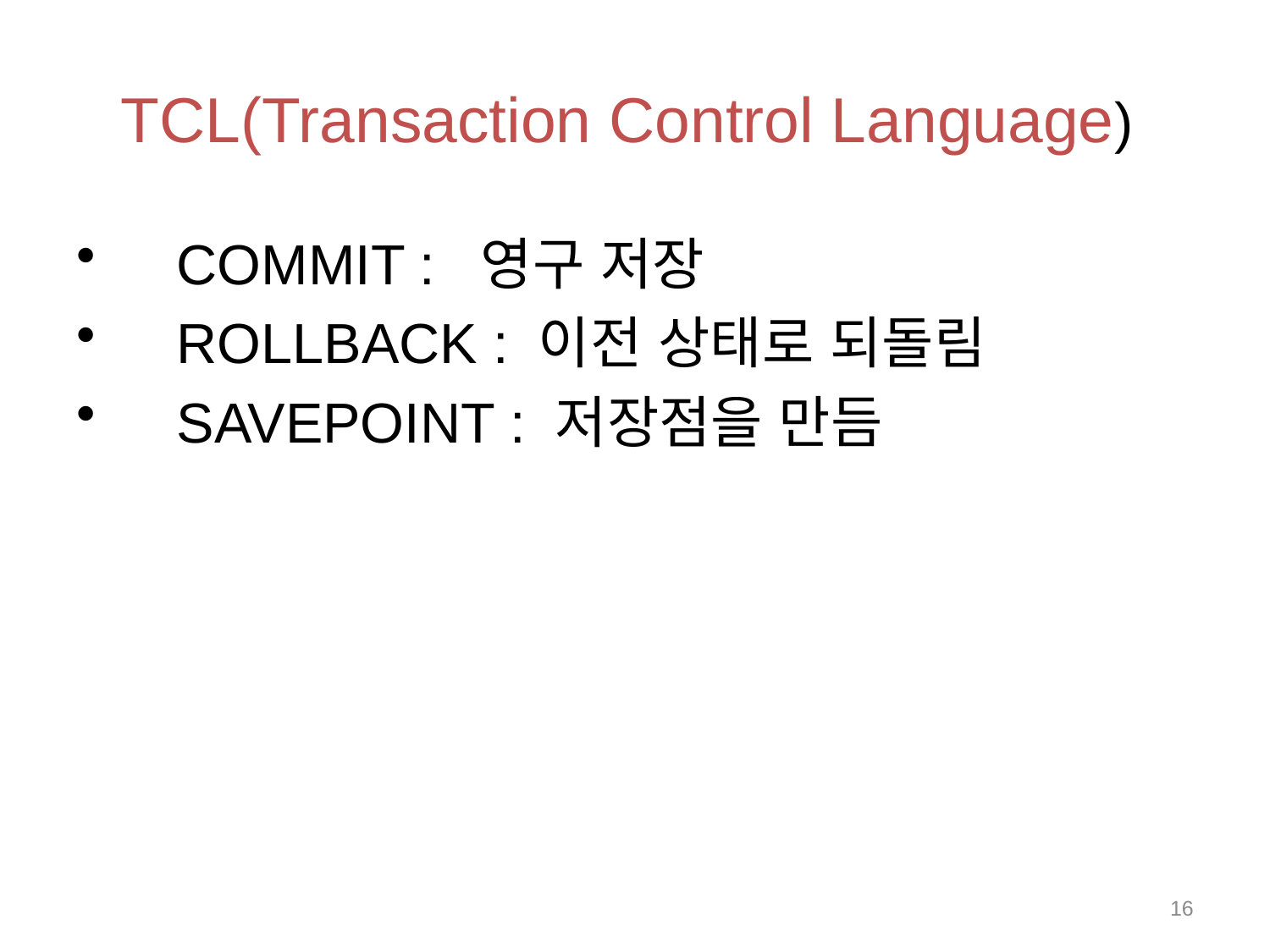

# TCL(Transaction Control Language)
 COMMIT :  영구 저장
 ROLLBACK : 이전 상태로 되돌림
 SAVEPOINT : 저장점을 만듬
16